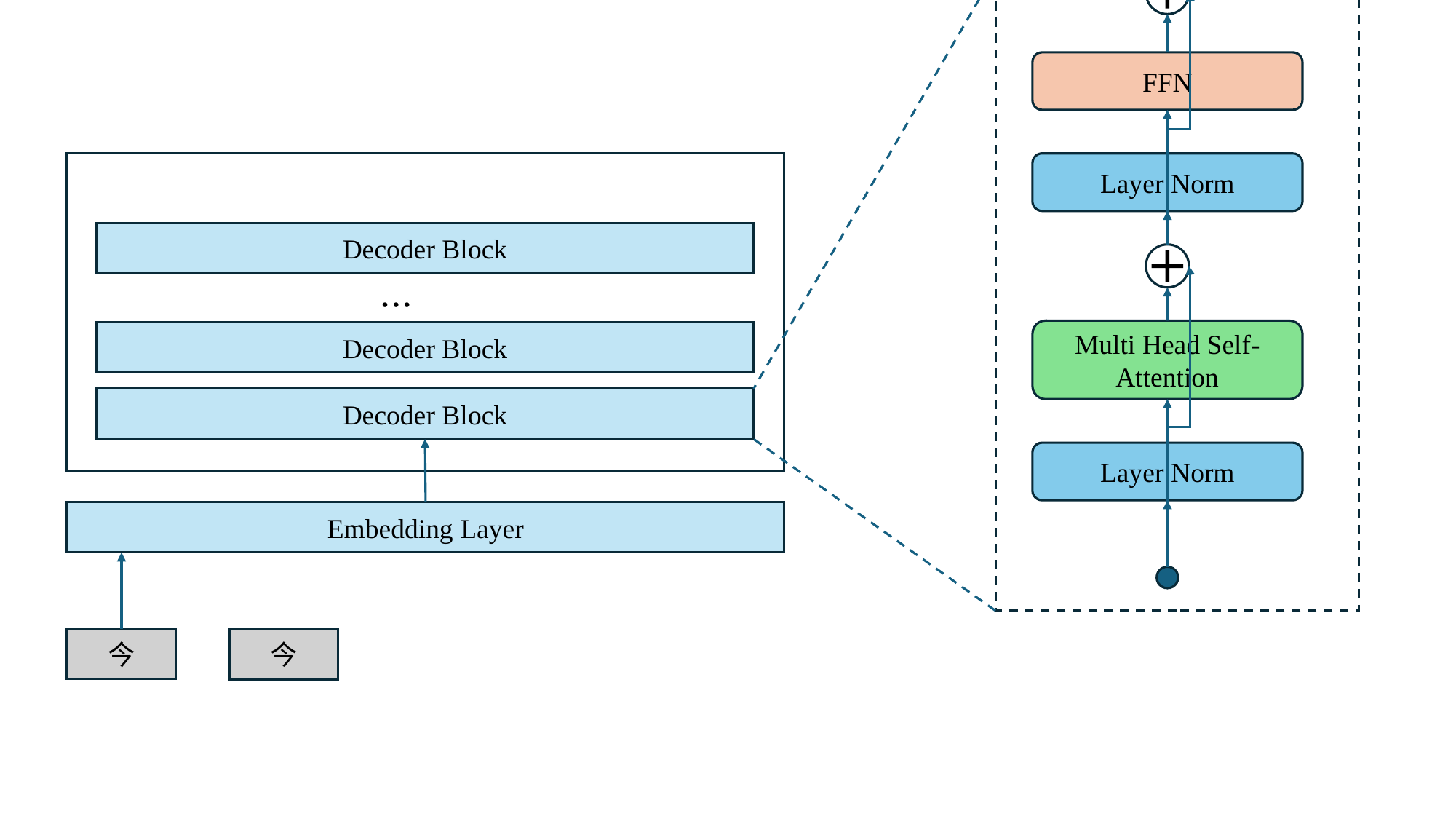

FFN
Layer Norm

Multi Head Self-Attention
Layer Norm

Decoder Block
…
Decoder Block
Decoder Block
Embedding Layer
今
今